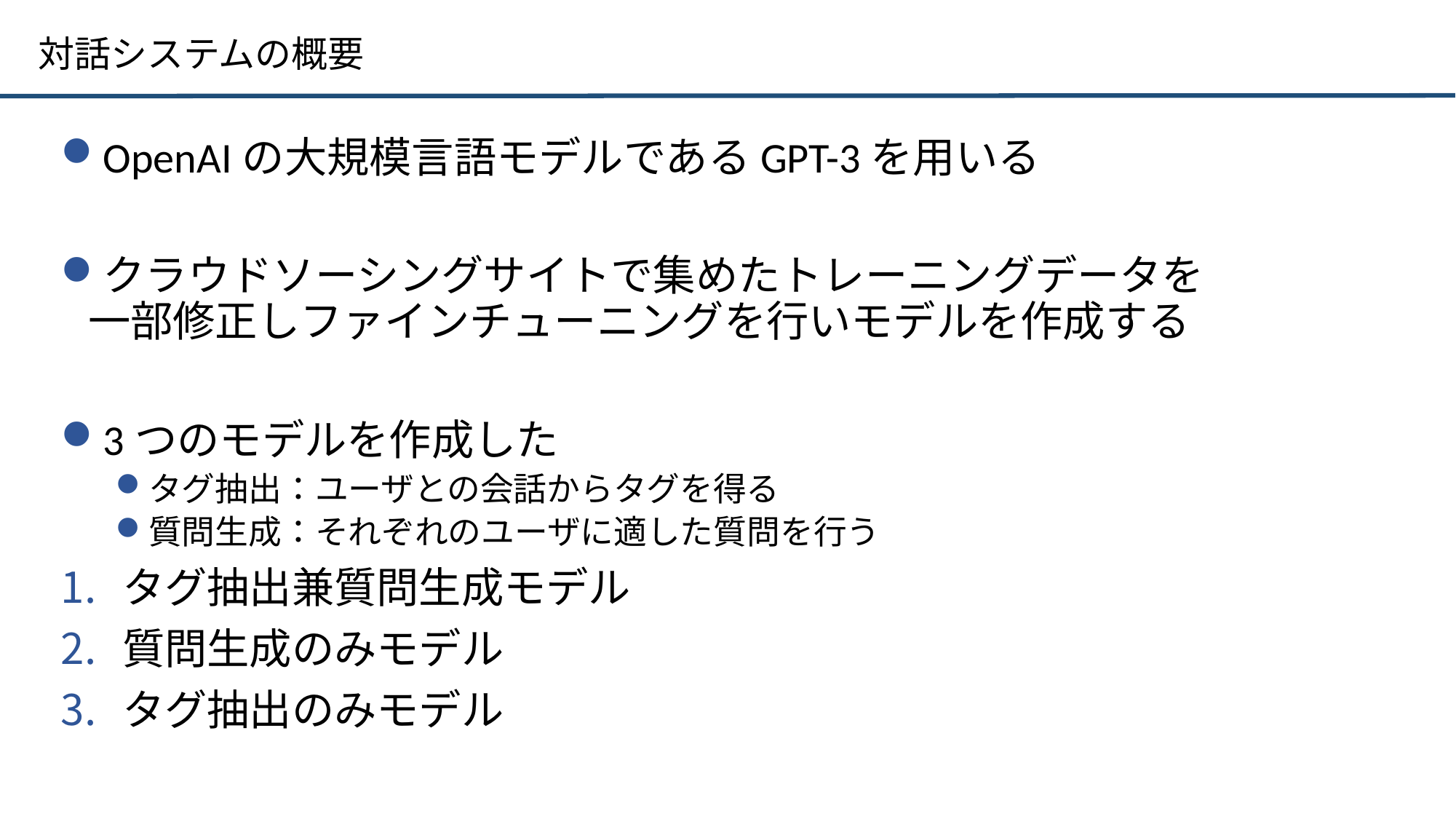

# 対話システムの概要
OpenAIの大規模言語モデルであるGPT-3を用いる

クラウドソーシングサイトで集めたトレーニングデータを
一部修正しファインチューニングを行いモデルを作成する

3つのモデルを作成した
タグ抽出：ユーザとの会話からタグを得る
質問生成：それぞれのユーザに適した質問を行う
タグ抽出兼質問生成モデル
質問生成のみモデル
タグ抽出のみモデル